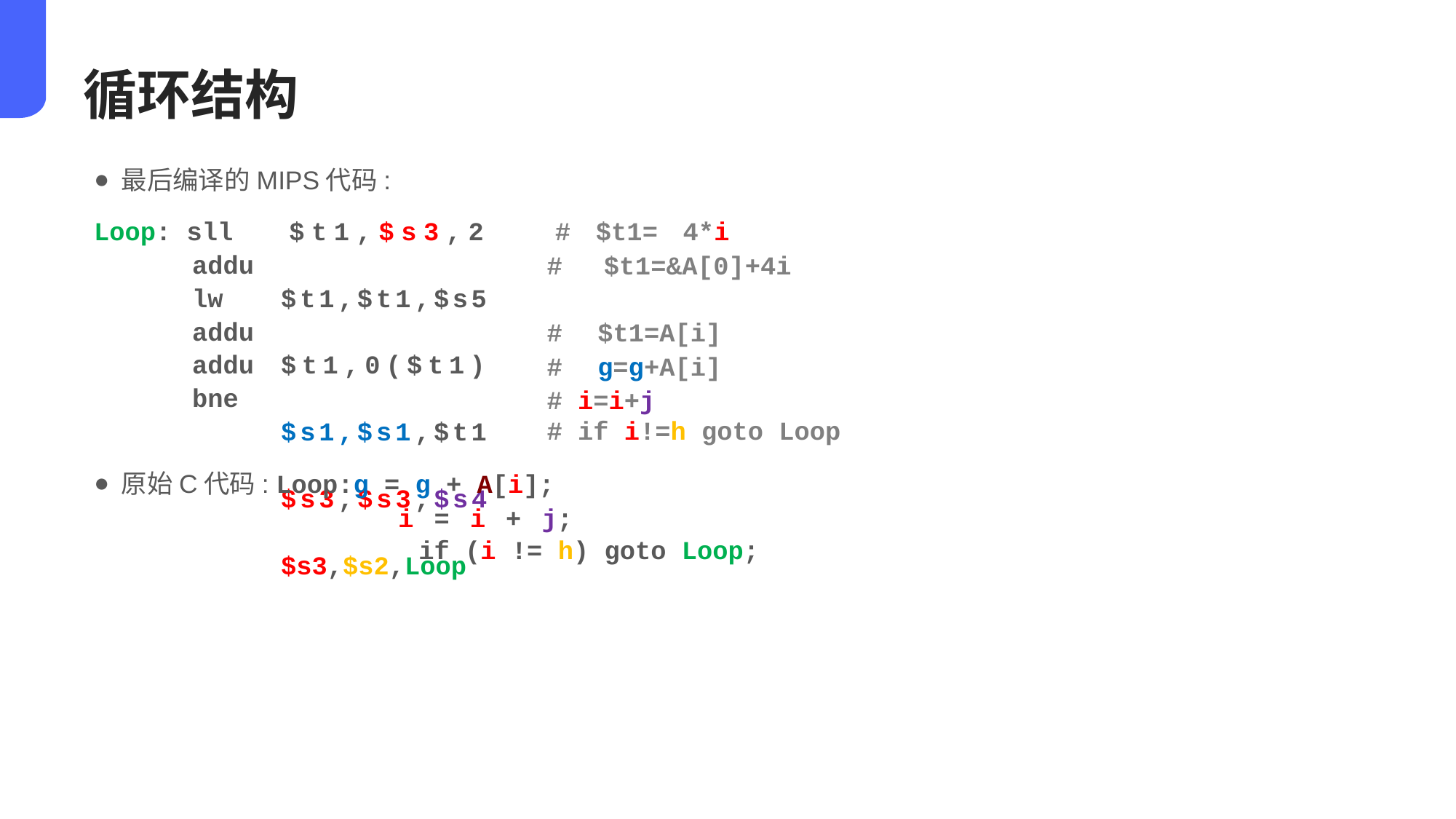

循环结构
最后编译的MIPS代码:
Loop: sll addu lw addu addu bne
$t1,$s3,2
$t1,$t1,$s5
$t1,0($t1)
$s1,$s1,$t1
$s3,$s3,$s4
$s3,$s2,Loop
# $t1= 4*i # $t1=&A[0]+4i # $t1=A[i] # g=g+A[i] # i=i+j
# if i!=h goto Loop
原始C代码: Loop:g = g + A[i];
i = i + j;
if (i != h) goto Loop;